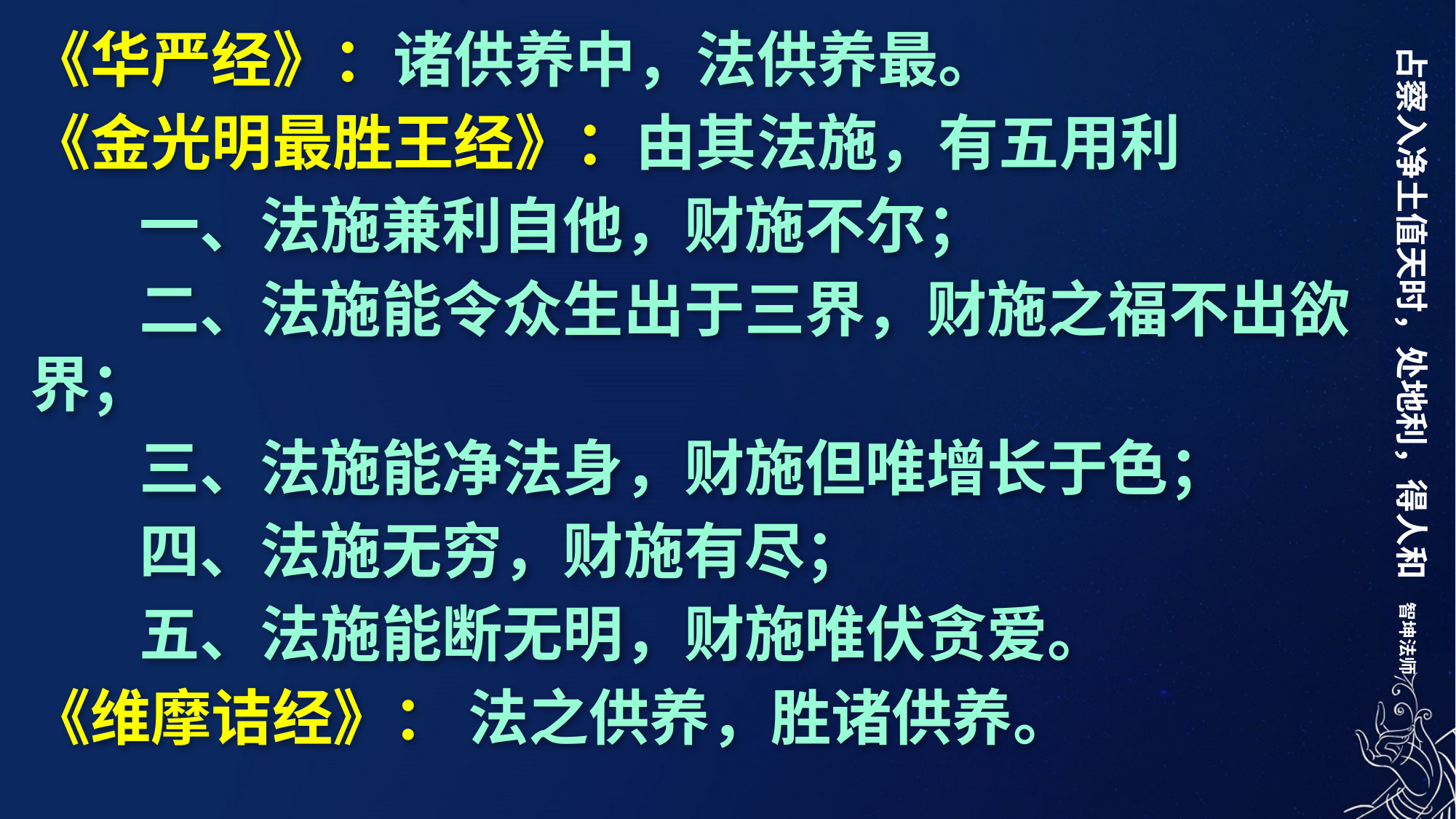

《华严经》：诸供养中，法供养最。
《金光明最胜王经》：由其法施，有五用利
	一、法施兼利自他，财施不尔；
	二、法施能令众生出于三界，财施之福不出欲界；
	三、法施能净法身，财施但唯增长于色；
	四、法施无穷，财施有尽；
	五、法施能断无明，财施唯伏贪爱。
《维摩诘经》： 法之供养，胜诸供养。